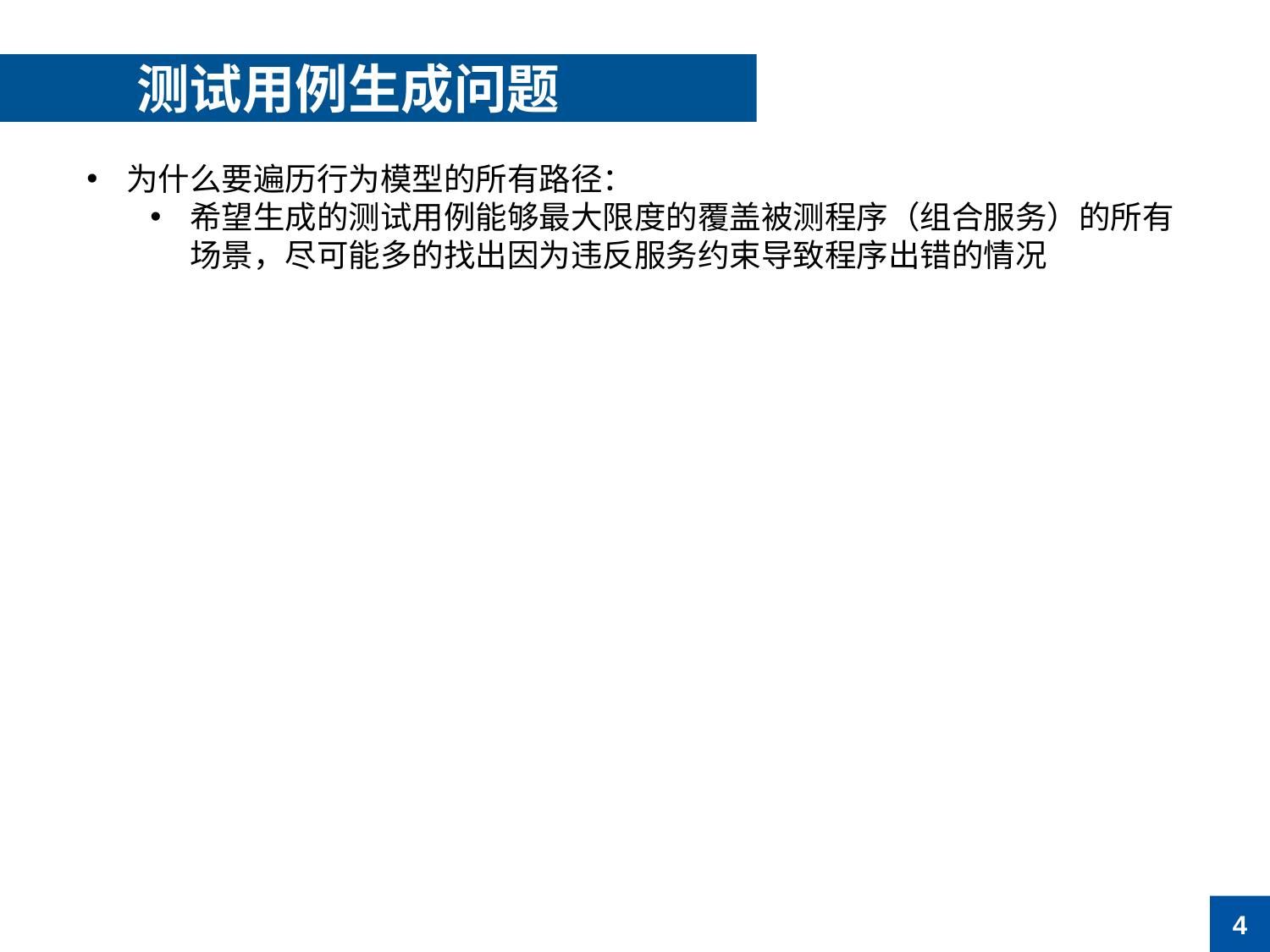

测试用例生成问题
为什么要遍历行为模型的所有路径：
希望生成的测试用例能够最大限度的覆盖被测程序（组合服务）的所有场景，尽可能多的找出因为违反服务约束导致程序出错的情况
4